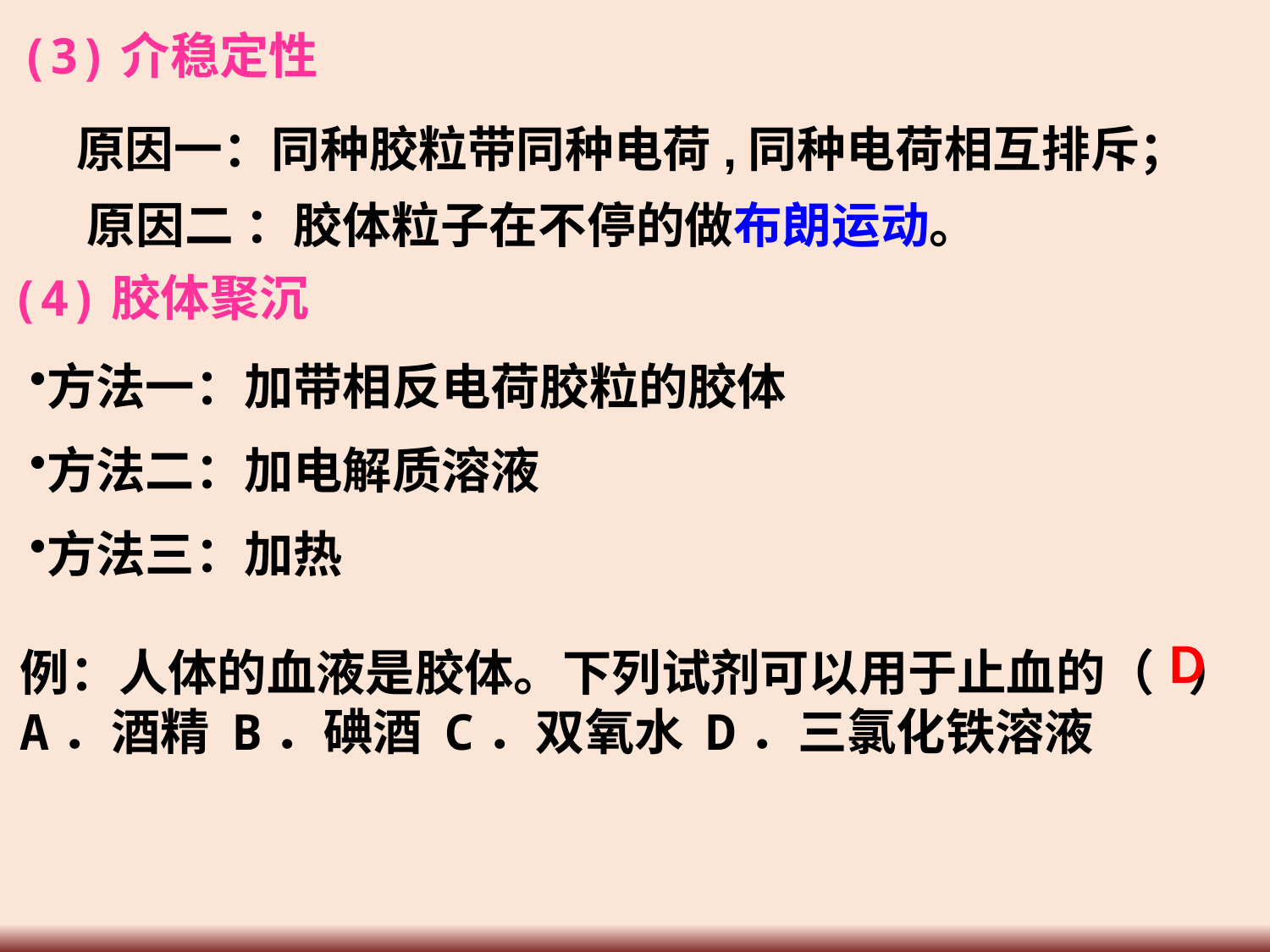

(3)介稳定性
  原因一：同种胶粒带同种电荷,同种电荷相互排斥；
   原因二 ：胶体粒子在不停的做布朗运动。
(4)胶体聚沉
方法一：加带相反电荷胶粒的胶体
方法二：加电解质溶液
方法三：加热
D
例：人体的血液是胶体。下列试剂可以用于止血的（   ）
A．酒精 B．碘酒 C．双氧水 D．三氯化铁溶液